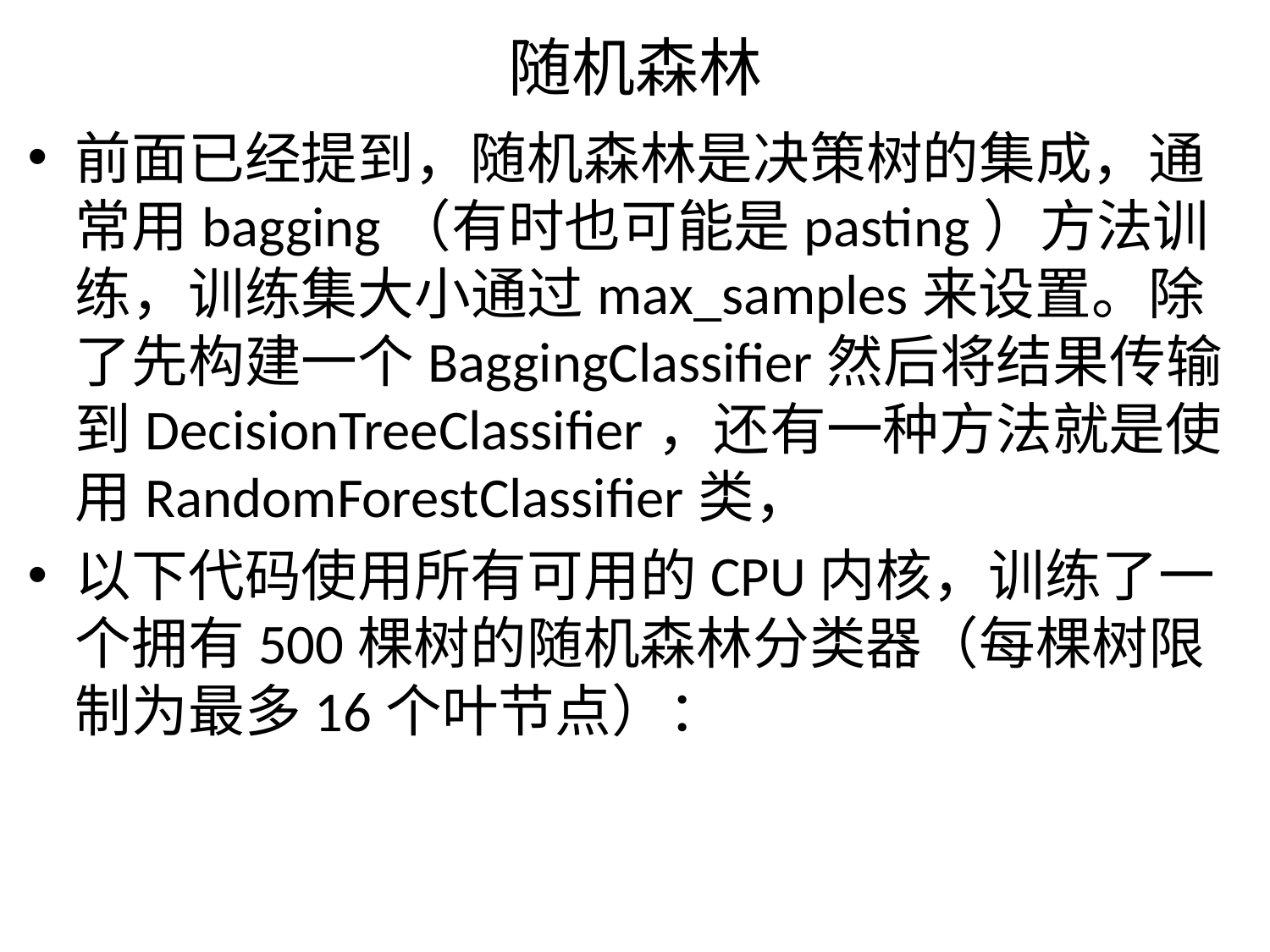

# 随机森林
前面已经提到，随机森林是决策树的集成，通常用bagging（有时也可能是pasting）方法训练，训练集大小通过max_samples来设置。除了先构建一个BaggingClassifier然后将结果传输到DecisionTreeClassifier，还有一种方法就是使用RandomForestClassifier类，
以下代码使用所有可用的CPU内核，训练了一个拥有500棵树的随机森林分类器（每棵树限制为最多16个叶节点）：